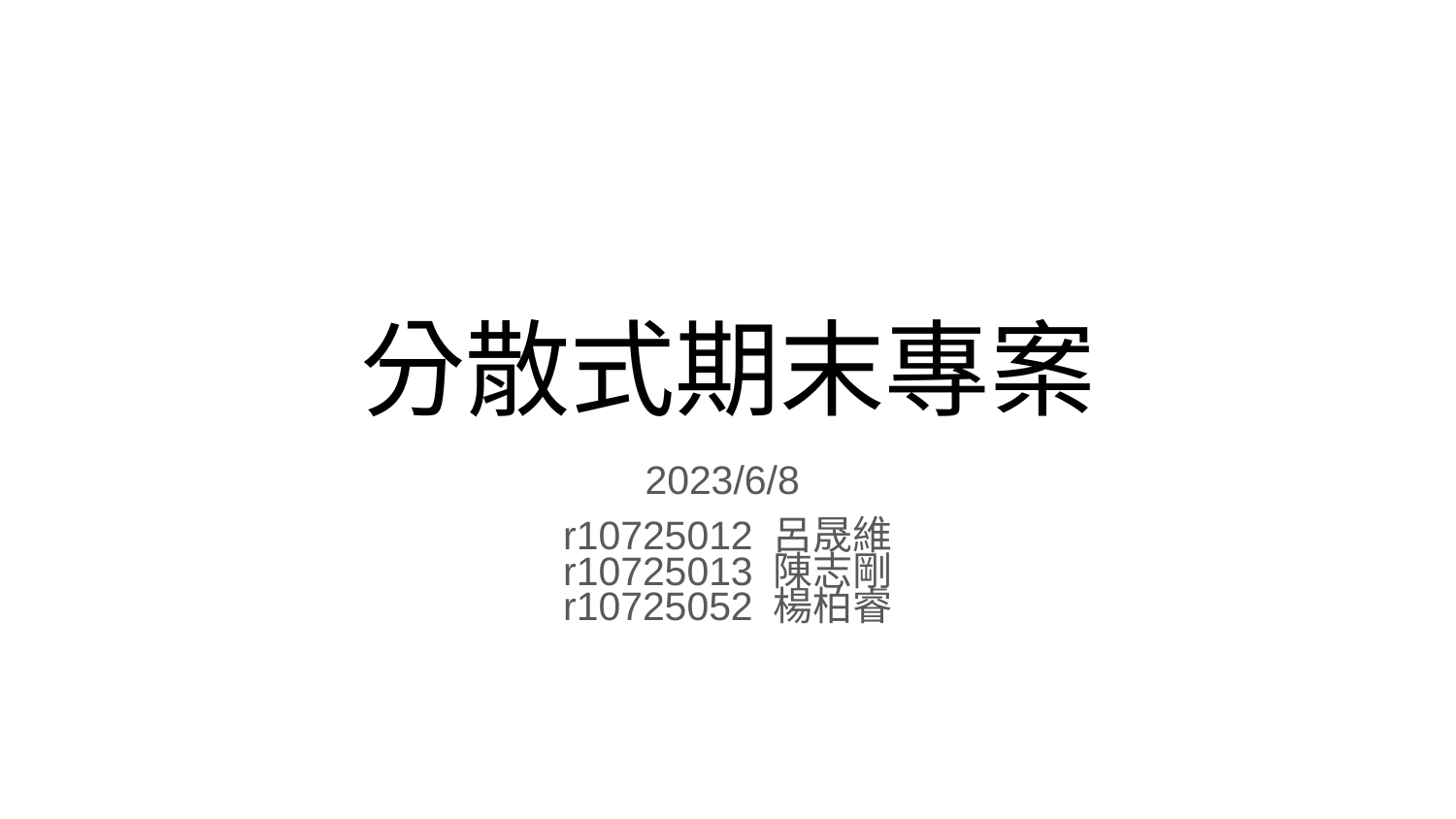

# 分散式期末專案
2023/6/8
r10725012 呂晟維
r10725013 陳志剛
r10725052 楊柏睿